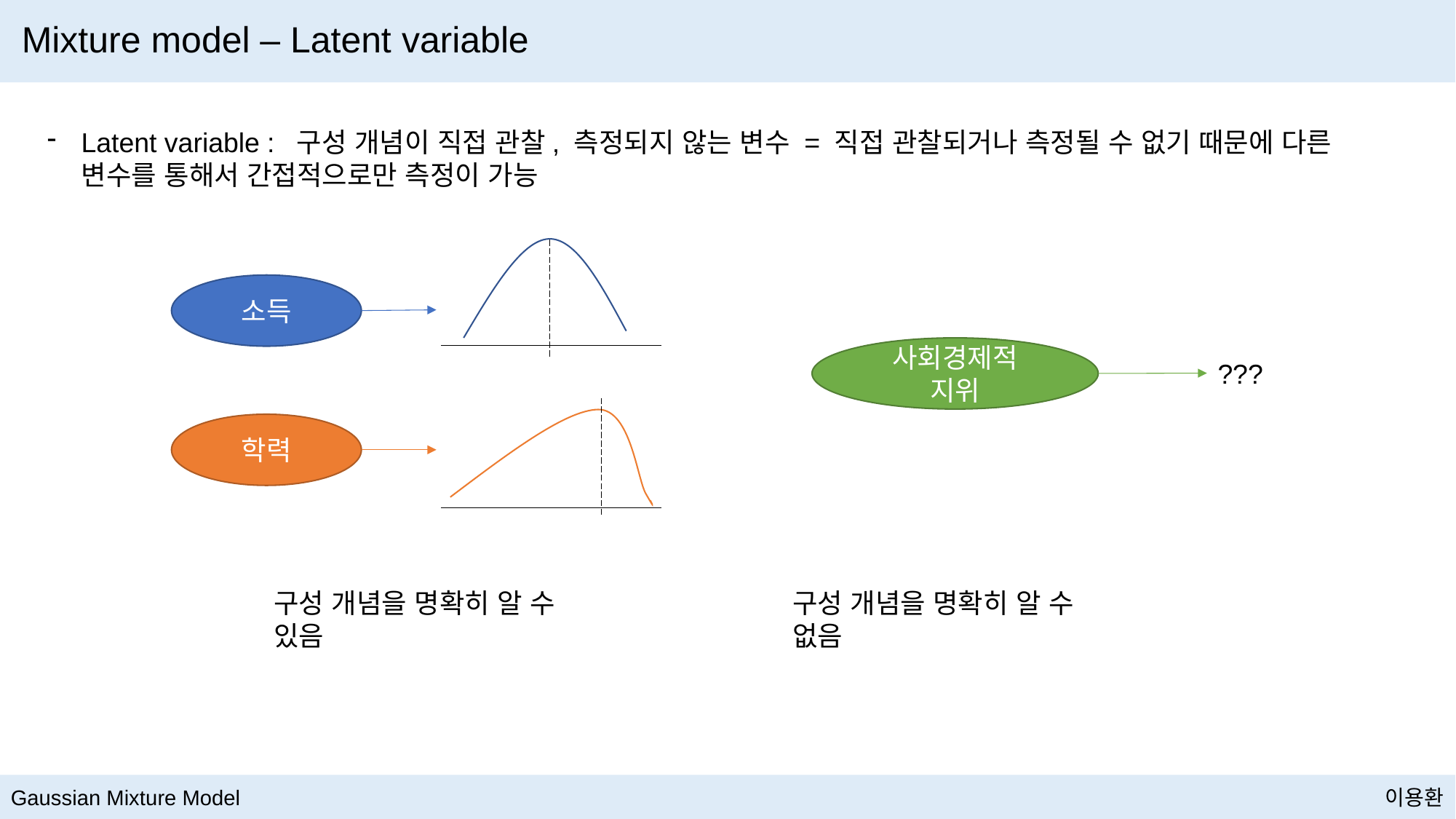

# Mixture model – Latent variable
Latent variable :  구성 개념이 직접 관찰, 측정되지 않는 변수 = 직접 관찰되거나 측정될 수 없기 때문에 다른 변수를 통해서 간접적으로만 측정이 가능

소득
사회경제적 지위
???

학력
구성 개념을 명확히 알 수 있음
구성 개념을 명확히 알 수 없음